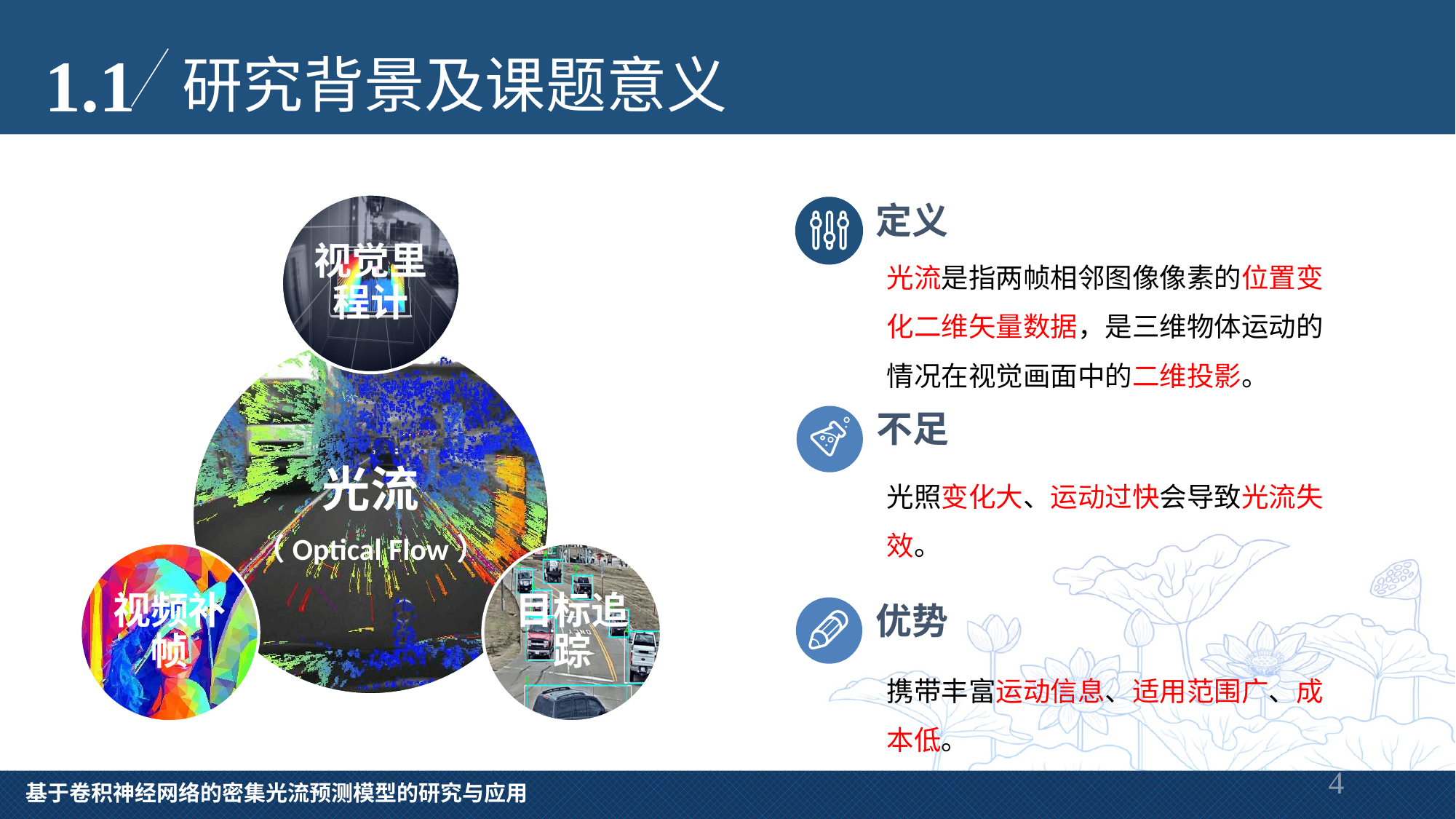

1.1
研究背景及课题意义
光流
（Optical Flow）
视觉里程计
目标追踪
视频补帧
定义

光流是指两帧相邻图像像素的位置变化二维矢量数据，是三维物体运动的情况在视觉画面中的二维投影。

不足

光照变化大、运动过快会导致光流失效。

优势

携带丰富运动信息、适用范围广、成本低。

4